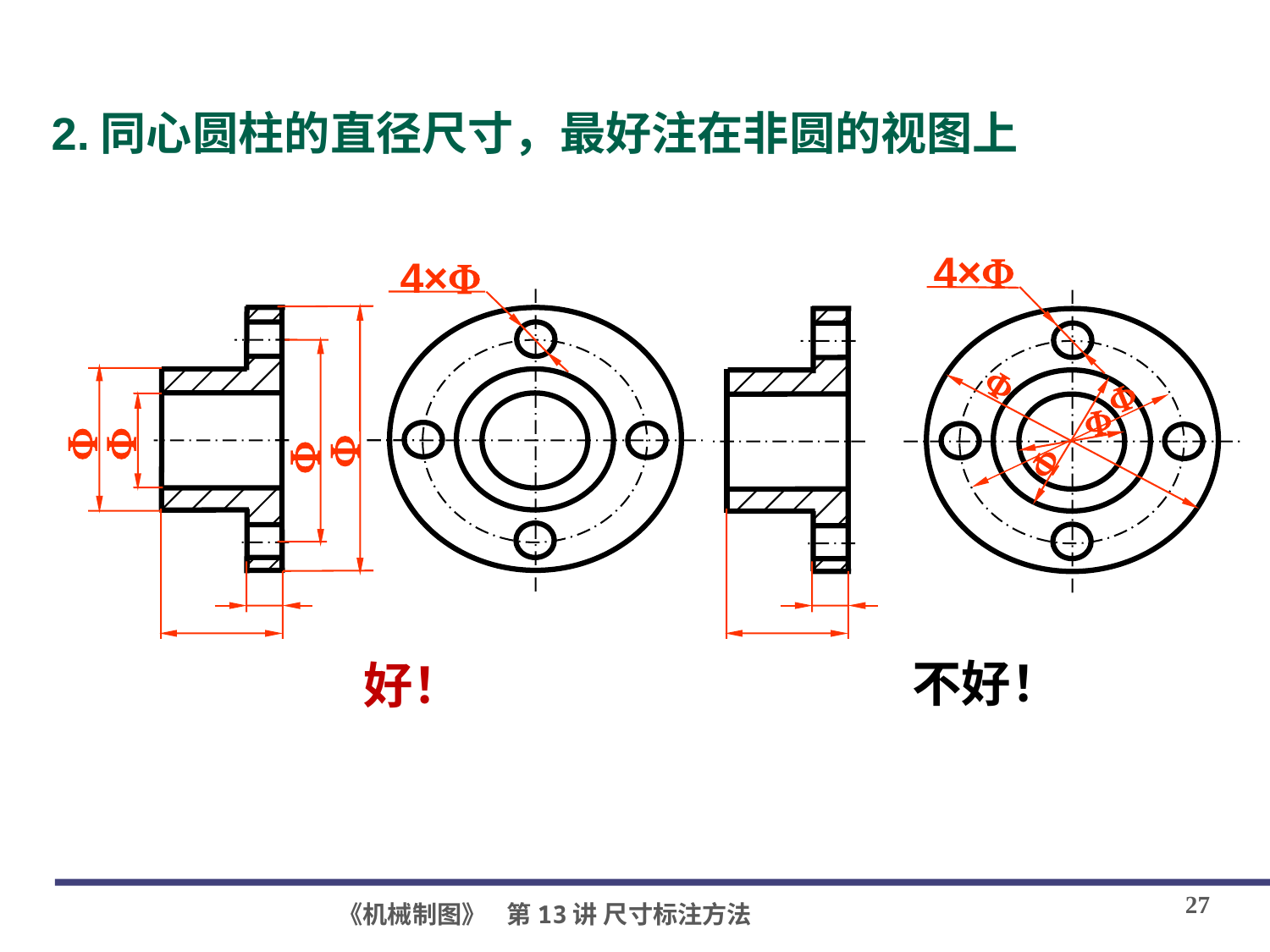

2.同心圆柱的直径尺寸，最好注在非圆的视图上
4×Φ
4×Φ

Φ

Φ

Φ

Φ
Φ
Φ

Φ

Φ

不好！
好！
27